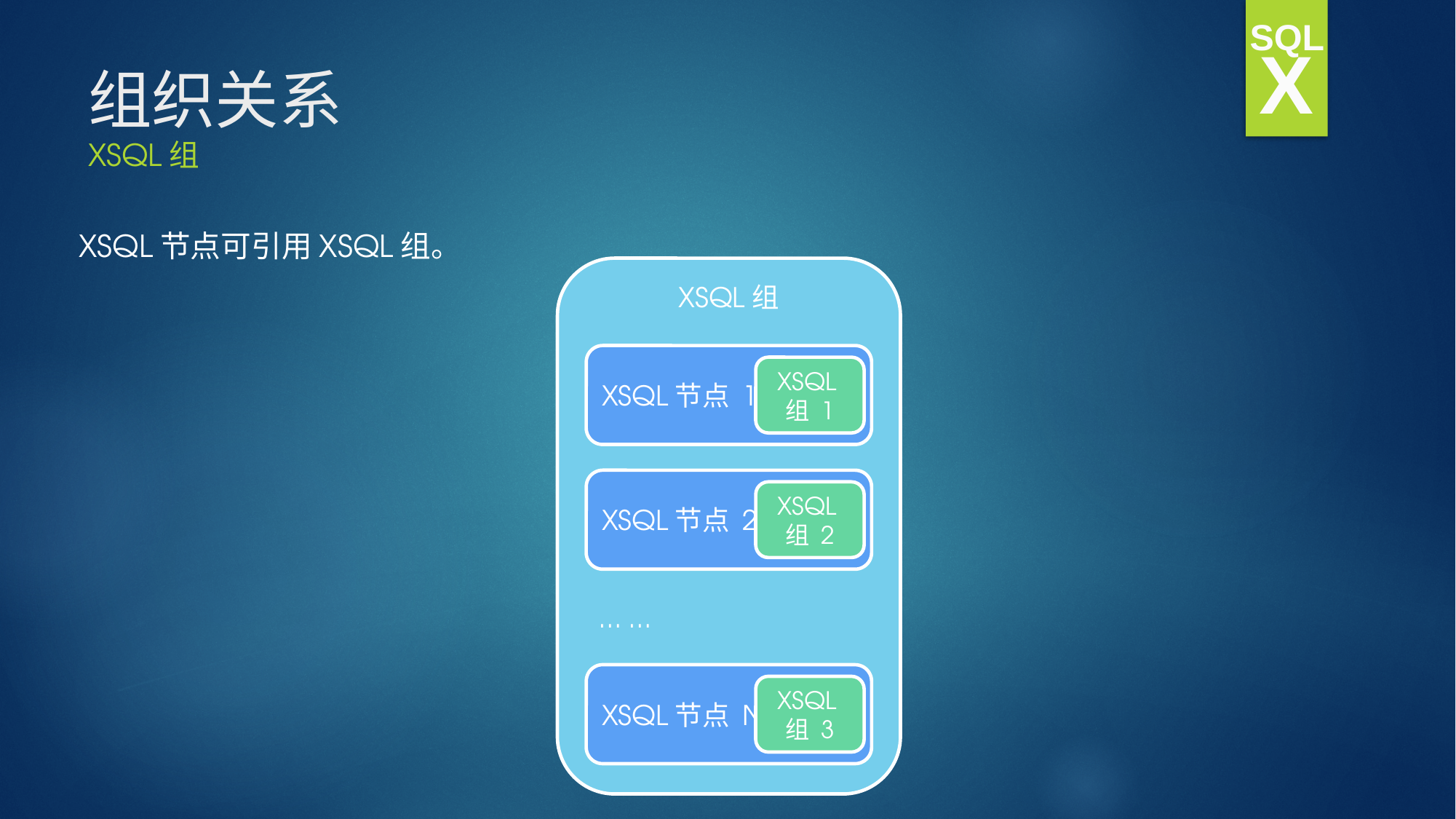

SQL
X
# 组织关系 XSQL组
XSQL节点可引用XSQL组。
XSQL组
XSQL节点 1
XSQL组 1
XSQL节点 2
XSQL组 2
… …
XSQL节点 N
XSQL组 3